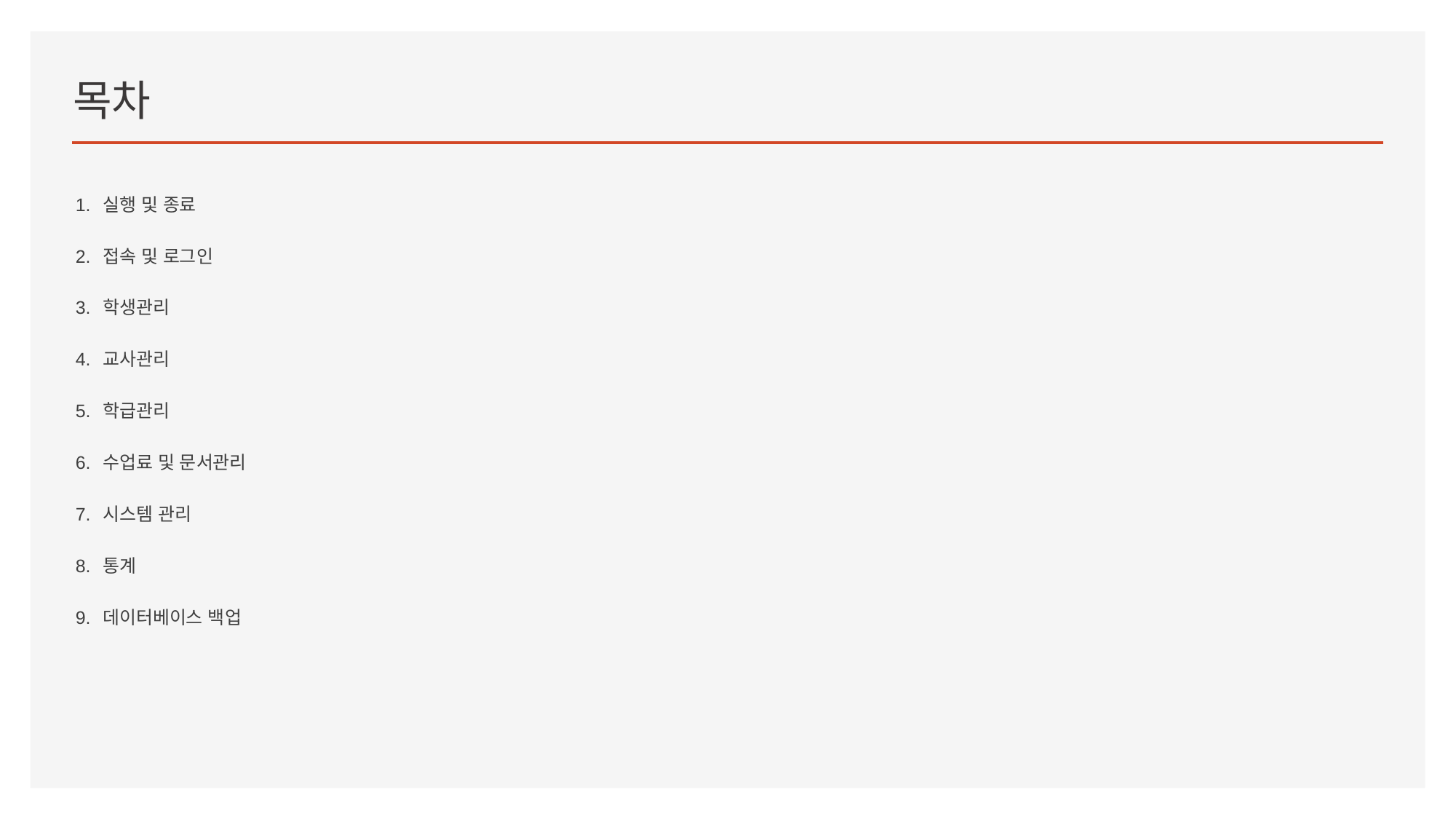

# 목차
실행 및 종료
접속 및 로그인
학생관리
교사관리
학급관리
수업료 및 문서관리
시스템 관리
통계
데이터베이스 백업